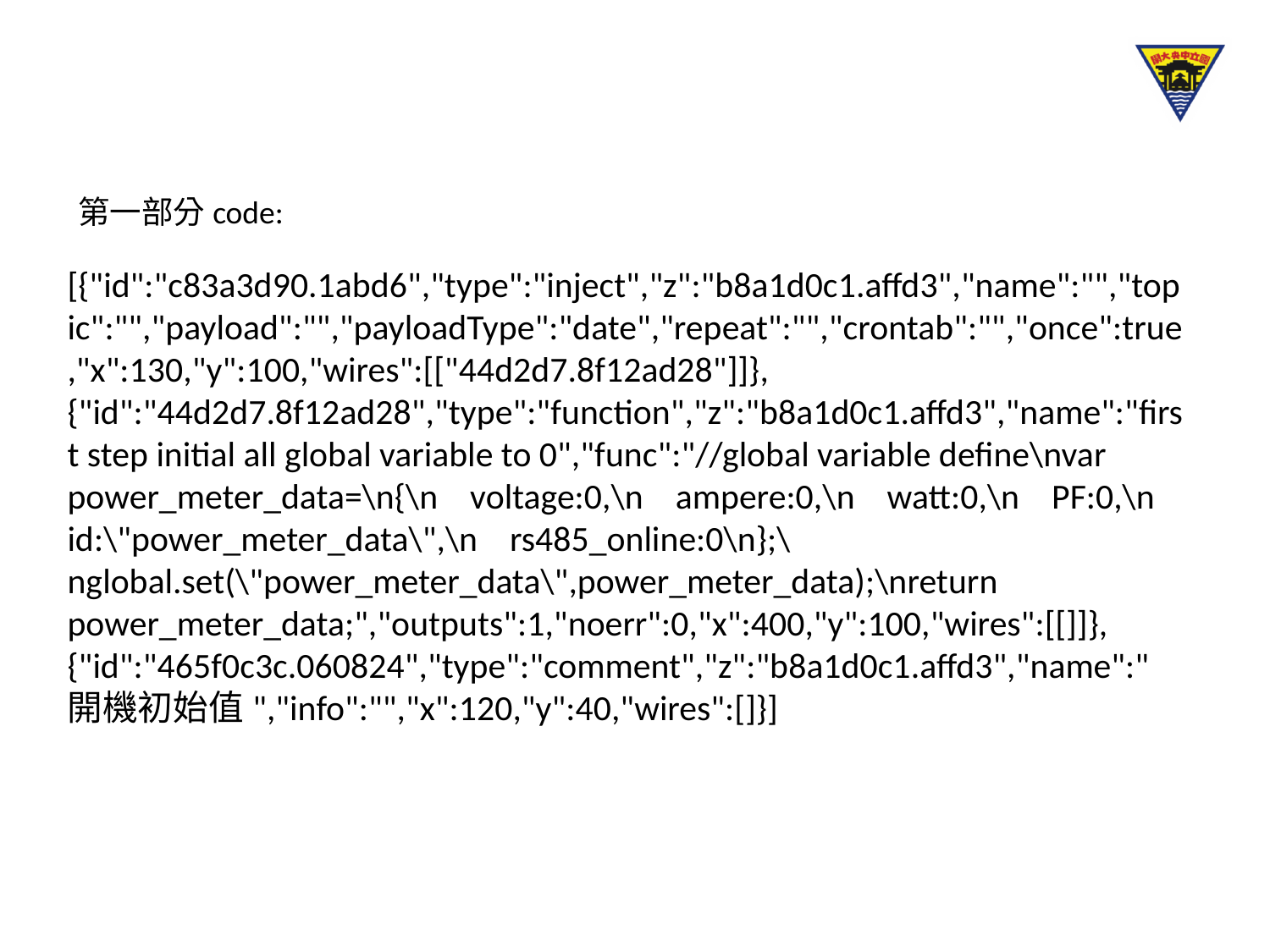

第一部分code:
[{"id":"c83a3d90.1abd6","type":"inject","z":"b8a1d0c1.affd3","name":"","topic":"","payload":"","payloadType":"date","repeat":"","crontab":"","once":true,"x":130,"y":100,"wires":[["44d2d7.8f12ad28"]]},{"id":"44d2d7.8f12ad28","type":"function","z":"b8a1d0c1.affd3","name":"first step initial all global variable to 0","func":"//global variable define\nvar power_meter_data=\n{\n    voltage:0,\n    ampere:0,\n    watt:0,\n    PF:0,\n    id:\"power_meter_data\",\n    rs485_online:0\n};\nglobal.set(\"power_meter_data\",power_meter_data);\nreturn power_meter_data;","outputs":1,"noerr":0,"x":400,"y":100,"wires":[[]]},{"id":"465f0c3c.060824","type":"comment","z":"b8a1d0c1.affd3","name":"開機初始值","info":"","x":120,"y":40,"wires":[]}]